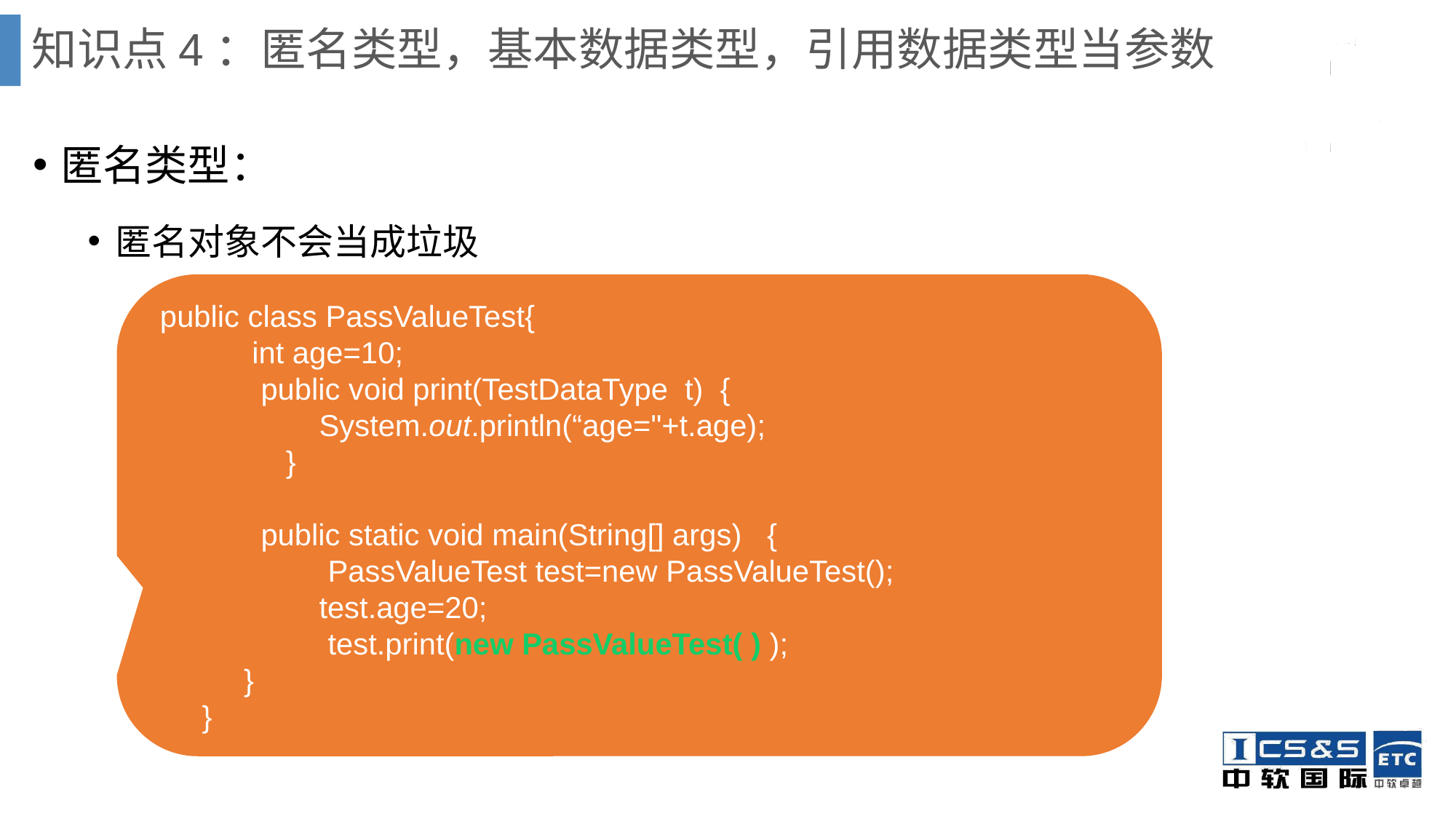

# 知识点4：匿名类型，基本数据类型，引用数据类型当参数
匿名类型：
匿名对象不会当成垃圾

 public class PassValueTest{
            int age=10;
	public void print(TestDataType  t)  {
                    System.out.println(“age="+t.age);
	   }

	public static void main(String[] args)   {
	        PassValueTest test=new PassValueTest();
                    test.age=20;
	        test.print(new PassValueTest( ) );
           }
      }